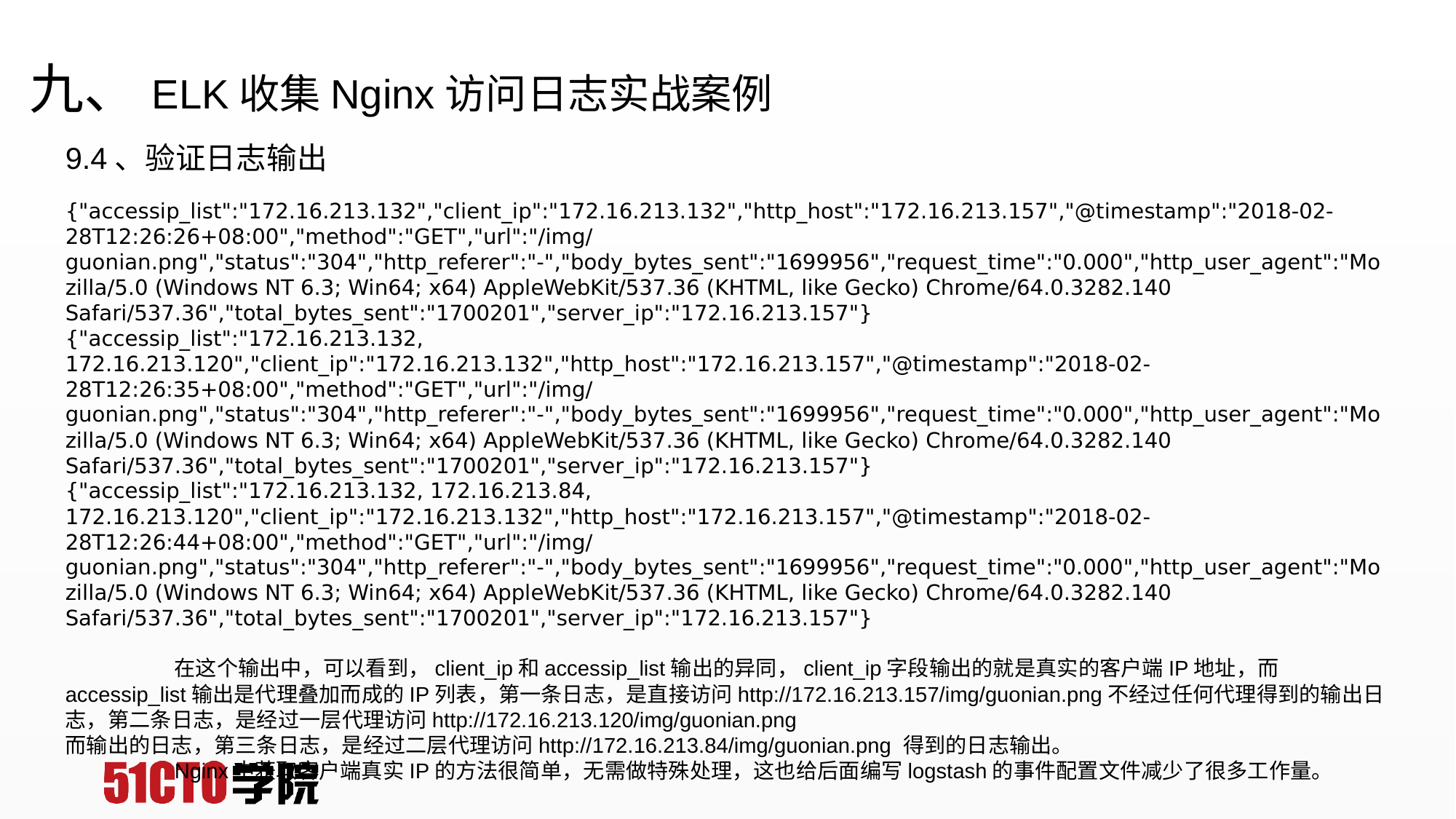

# 九、ELK收集Nginx访问日志实战案例
9.4、验证日志输出

{"accessip_list":"172.16.213.132","client_ip":"172.16.213.132","http_host":"172.16.213.157","@timestamp":"2018-02-28T12:26:26+08:00","method":"GET","url":"/img/guonian.png","status":"304","http_referer":"-","body_bytes_sent":"1699956","request_time":"0.000","http_user_agent":"Mozilla/5.0 (Windows NT 6.3; Win64; x64) AppleWebKit/537.36 (KHTML, like Gecko) Chrome/64.0.3282.140 Safari/537.36","total_bytes_sent":"1700201","server_ip":"172.16.213.157"}
{"accessip_list":"172.16.213.132, 172.16.213.120","client_ip":"172.16.213.132","http_host":"172.16.213.157","@timestamp":"2018-02-28T12:26:35+08:00","method":"GET","url":"/img/guonian.png","status":"304","http_referer":"-","body_bytes_sent":"1699956","request_time":"0.000","http_user_agent":"Mozilla/5.0 (Windows NT 6.3; Win64; x64) AppleWebKit/537.36 (KHTML, like Gecko) Chrome/64.0.3282.140 Safari/537.36","total_bytes_sent":"1700201","server_ip":"172.16.213.157"}
{"accessip_list":"172.16.213.132, 172.16.213.84, 172.16.213.120","client_ip":"172.16.213.132","http_host":"172.16.213.157","@timestamp":"2018-02-28T12:26:44+08:00","method":"GET","url":"/img/guonian.png","status":"304","http_referer":"-","body_bytes_sent":"1699956","request_time":"0.000","http_user_agent":"Mozilla/5.0 (Windows NT 6.3; Win64; x64) AppleWebKit/537.36 (KHTML, like Gecko) Chrome/64.0.3282.140 Safari/537.36","total_bytes_sent":"1700201","server_ip":"172.16.213.157"}

	在这个输出中，可以看到，client_ip和accessip_list输出的异同，client_ip字段输出的就是真实的客户端IP地址，而accessip_list输出是代理叠加而成的IP列表，第一条日志，是直接访问http://172.16.213.157/img/guonian.png不经过任何代理得到的输出日志，第二条日志，是经过一层代理访问http://172.16.213.120/img/guonian.png 而输出的日志，第三条日志，是经过二层代理访问http://172.16.213.84/img/guonian.png 得到的日志输出。
	Nginx中获取客户端真实IP的方法很简单，无需做特殊处理，这也给后面编写logstash的事件配置文件减少了很多工作量。